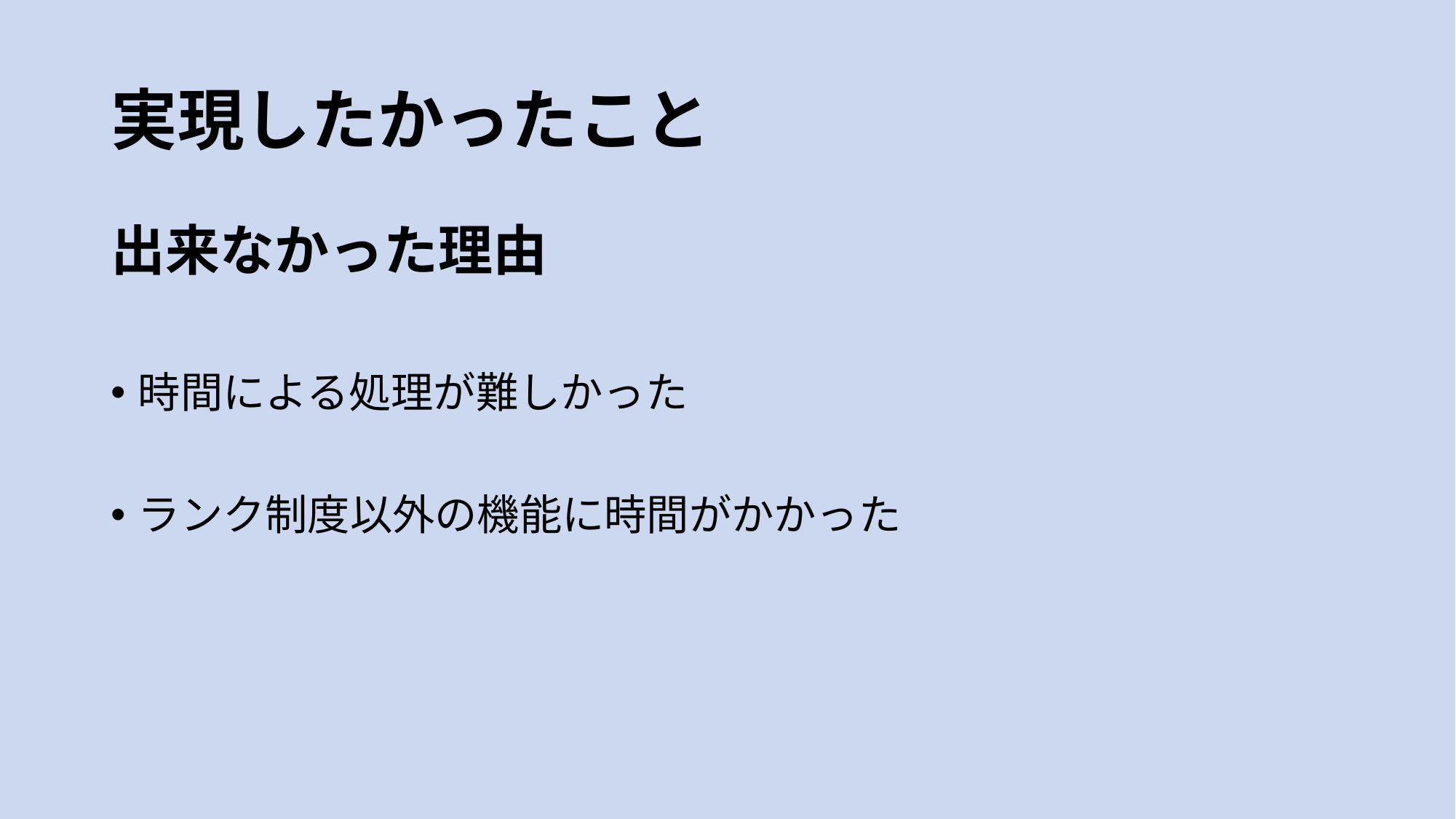

# 実現したかったこと
出来なかった理由

時間による処理が難しかった

ランク制度以外の機能に時間がかかった